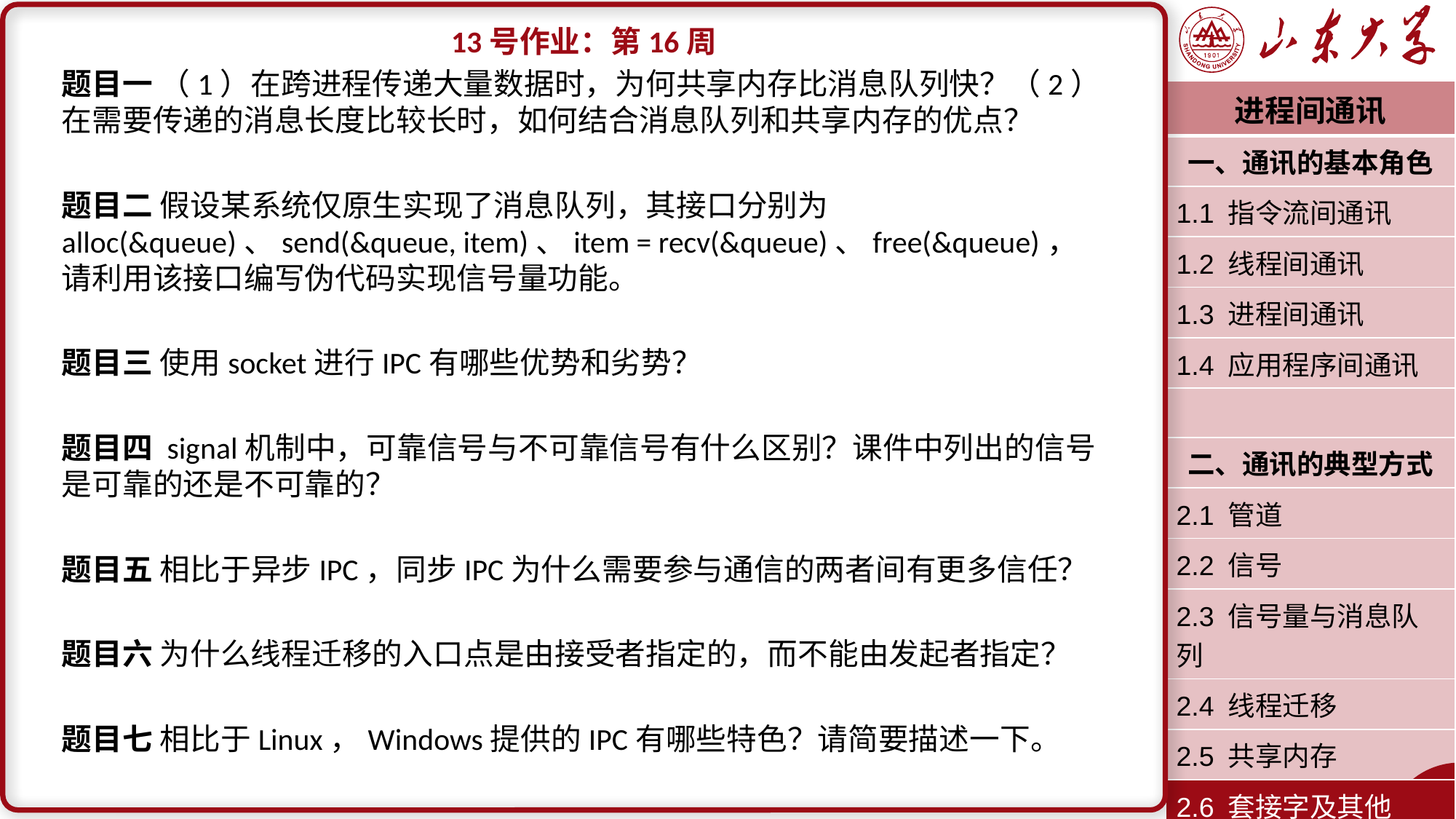

13号作业：第16周
题目一 （1）在跨进程传递大量数据时，为何共享内存比消息队列快？（2）在需要传递的消息长度比较长时，如何结合消息队列和共享内存的优点？

题目二 假设某系统仅原生实现了消息队列，其接口分别为alloc(&queue)、send(&queue, item)、item = recv(&queue)、free(&queue)，请利用该接口编写伪代码实现信号量功能。

题目三 使用socket进行IPC有哪些优势和劣势？

题目四 signal机制中，可靠信号与不可靠信号有什么区别？课件中列出的信号是可靠的还是不可靠的？

题目五 相比于异步IPC，同步IPC为什么需要参与通信的两者间有更多信任？

题目六 为什么线程迁移的入口点是由接受者指定的，而不能由发起者指定？

题目七 相比于Linux，Windows提供的IPC有哪些特色？请简要描述一下。
| 进程间通讯 |
| --- |
| 一、通讯的基本角色 |
| 1.1 指令流间通讯 |
| 1.2 线程间通讯 |
| 1.3 进程间通讯 |
| 1.4 应用程序间通讯 |
|  |
| 二、通讯的典型方式 |
| 2.1 管道 |
| 2.2 信号 |
| 2.3 信号量与消息队列 |
| 2.4 线程迁移 |
| 2.5 共享内存 |
| 2.6 套接字及其他 |
| 潘润宇 2023.06 |